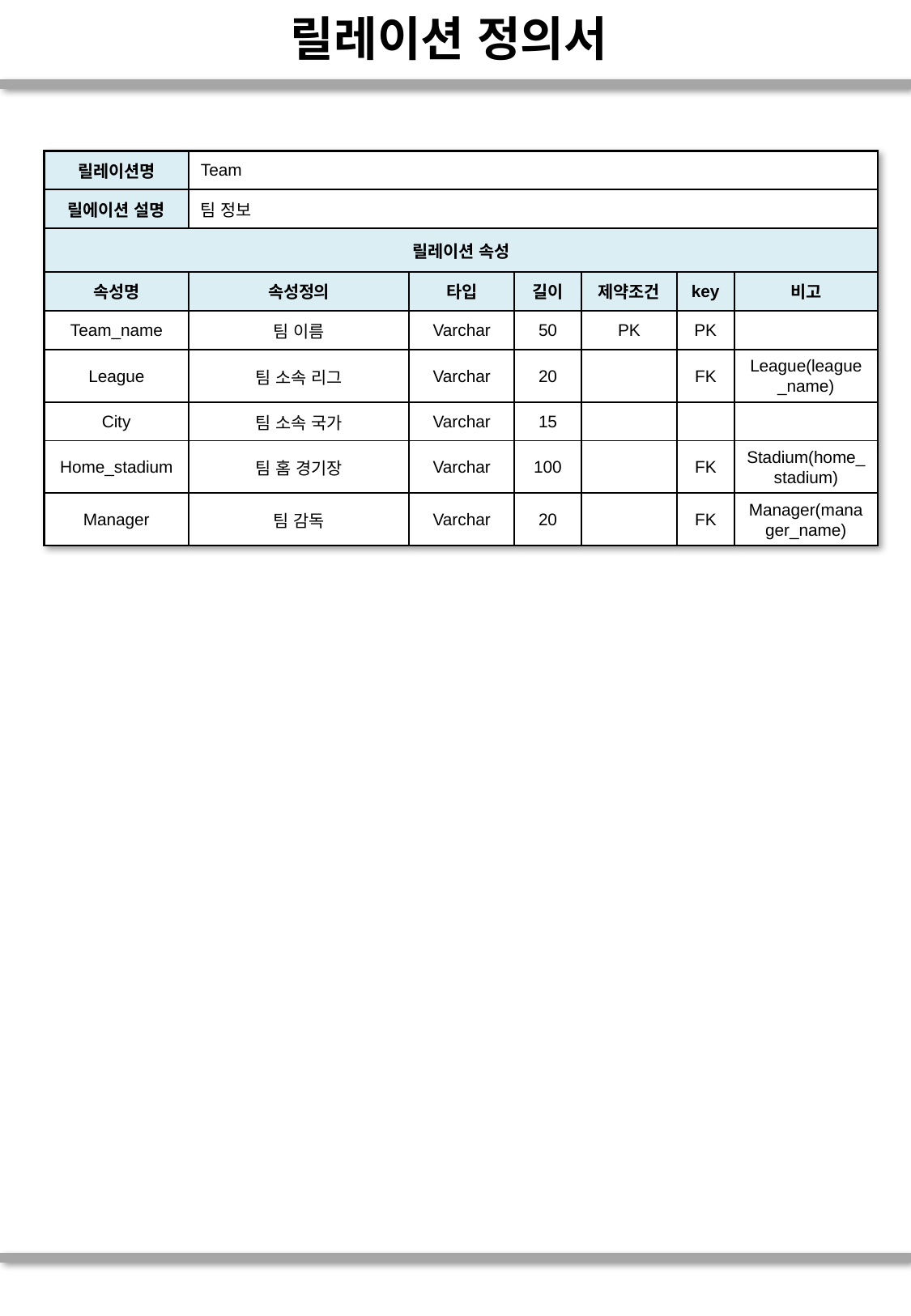

# 릴레이션 정의서
| 릴레이션명 | Team |  |  |  |  |  |
| --- | --- | --- | --- | --- | --- | --- |
| 릴에이션 설명 | 팀 정보 |  |  |  |  |  |
| 릴레이션 속성 |  |  |  |  |  |  |
| 속성명 | 속성정의 | 타입 | 길이 | 제약조건 | key | 비고 |
| Team\_name | 팀 이름 | Varchar | 50 | PK | PK |  |
| League | 팀 소속 리그 | Varchar | 20 |  | FK | League(league\_name) |
| City | 팀 소속 국가 | Varchar | 15 |  |  |  |
| Home\_stadium | 팀 홈 경기장 | Varchar | 100 |  | FK | Stadium(home\_stadium) |
| Manager | 팀 감독 | Varchar | 20 |  | FK | Manager(manager\_name) |